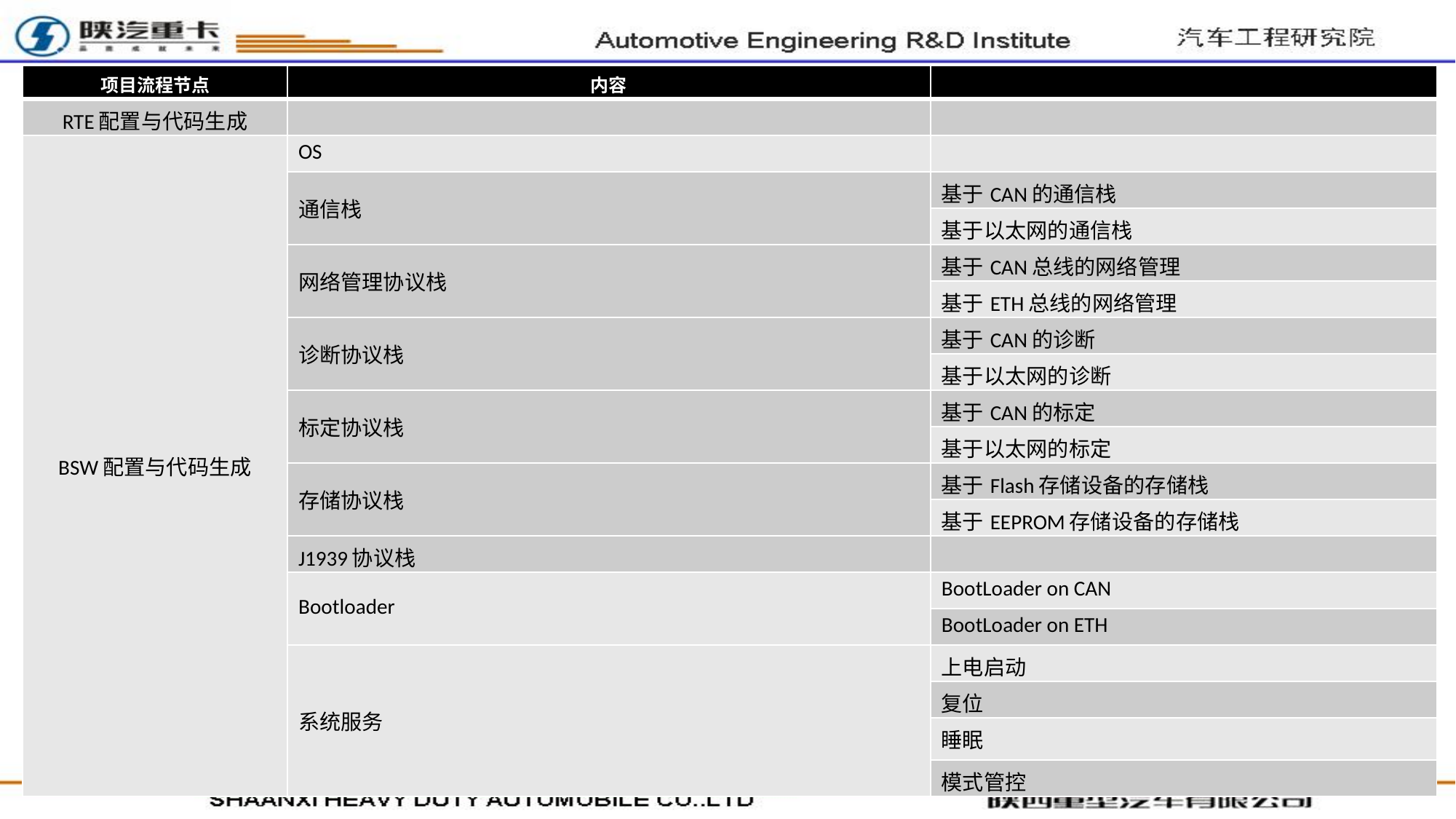

| 项目流程节点 | 内容 |  |
| --- | --- | --- |
| RTE配置与代码生成 |  |  |
| BSW配置与代码生成 | OS |  |
|  | 通信栈 | 基于CAN的通信栈 |
|  |  | 基于以太网的通信栈 |
|  | 网络管理协议栈 | 基于CAN总线的网络管理 |
|  |  | 基于ETH总线的网络管理 |
|  | 诊断协议栈 | 基于CAN的诊断 |
|  |  | 基于以太网的诊断 |
|  | 标定协议栈 | 基于CAN的标定 |
|  |  | 基于以太网的标定 |
|  | 存储协议栈 | 基于Flash存储设备的存储栈 |
|  |  | 基于EEPROM存储设备的存储栈 |
|  | J1939协议栈 |  |
|  | Bootloader | BootLoader on CAN |
|  |  | BootLoader on ETH |
|  | 系统服务 | 上电启动 |
|  |  | 复位 |
|  |  | 睡眠 |
|  |  | 模式管控 |